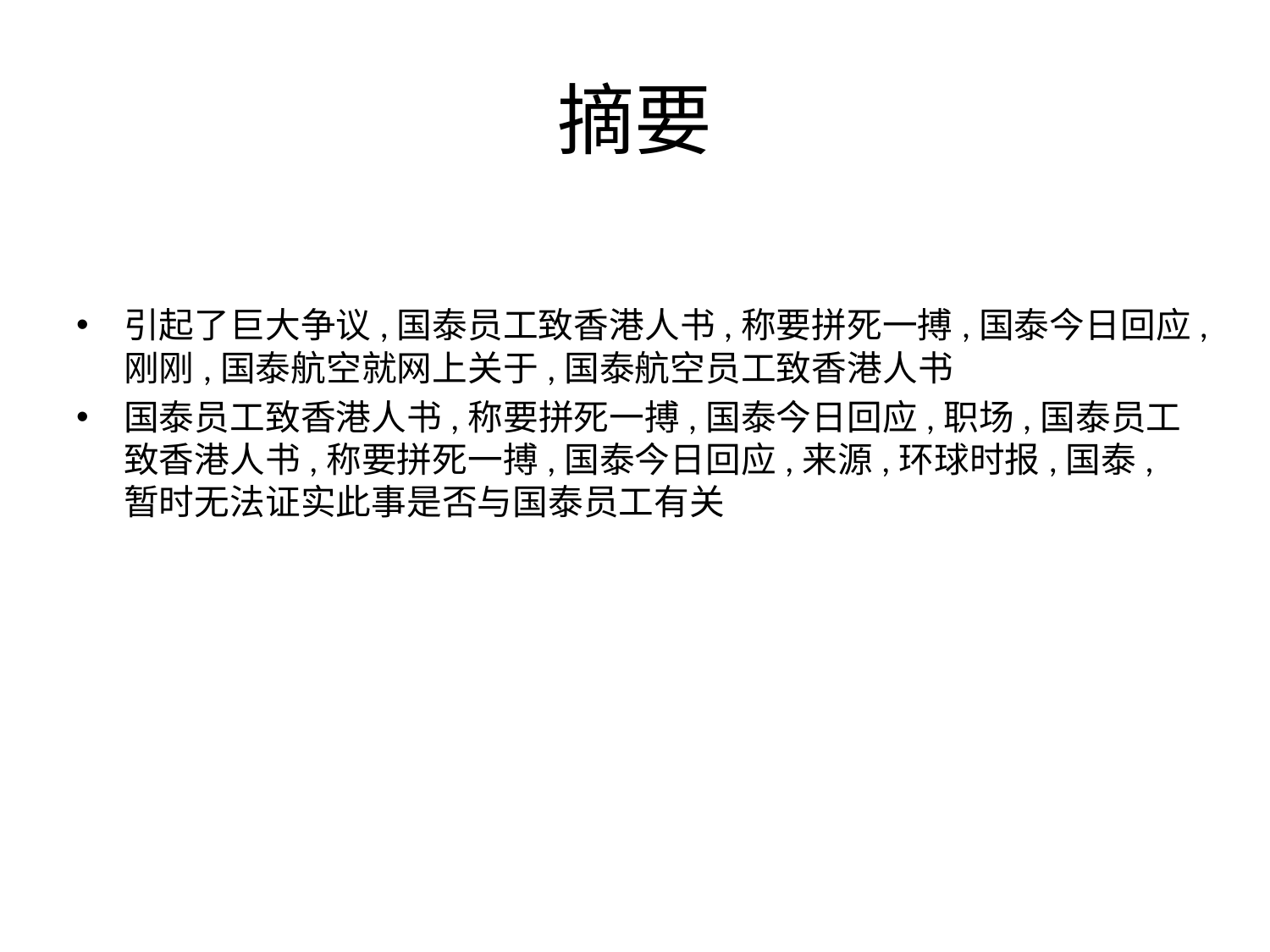

# 摘要

引起了巨大争议,国泰员工致香港人书,称要拼死一搏,国泰今日回应,刚刚,国泰航空就网上关于,国泰航空员工致香港人书
国泰员工致香港人书,称要拼死一搏,国泰今日回应,职场,国泰员工致香港人书,称要拼死一搏,国泰今日回应,来源,环球时报,国泰,暂时无法证实此事是否与国泰员工有关